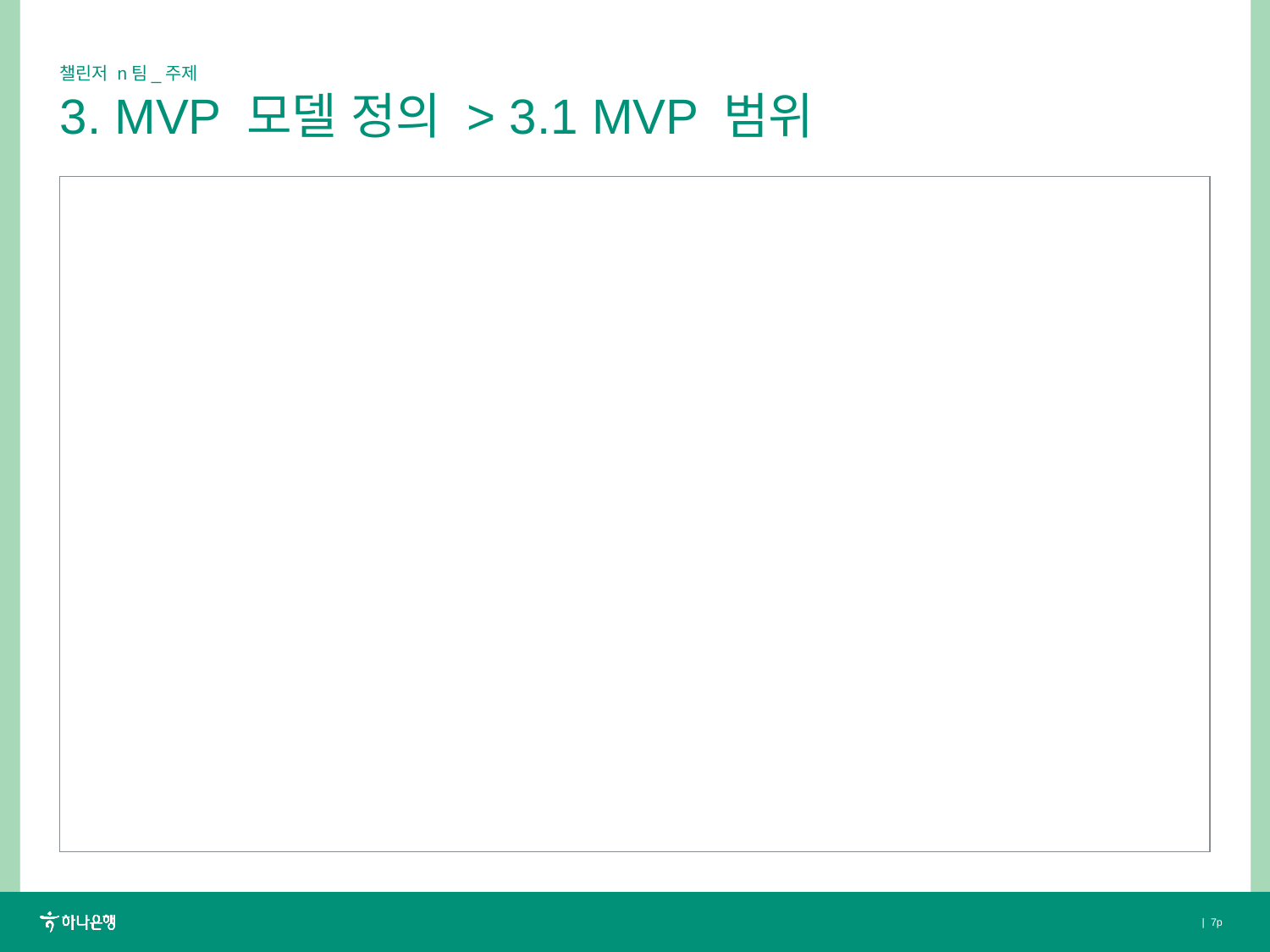

챌린저 n팀_주제
3. MVP 모델 정의 > 3.1 MVP 범위

MVP의 기능 범위,
초기에 제공할 핵심 기능에 대한 설명